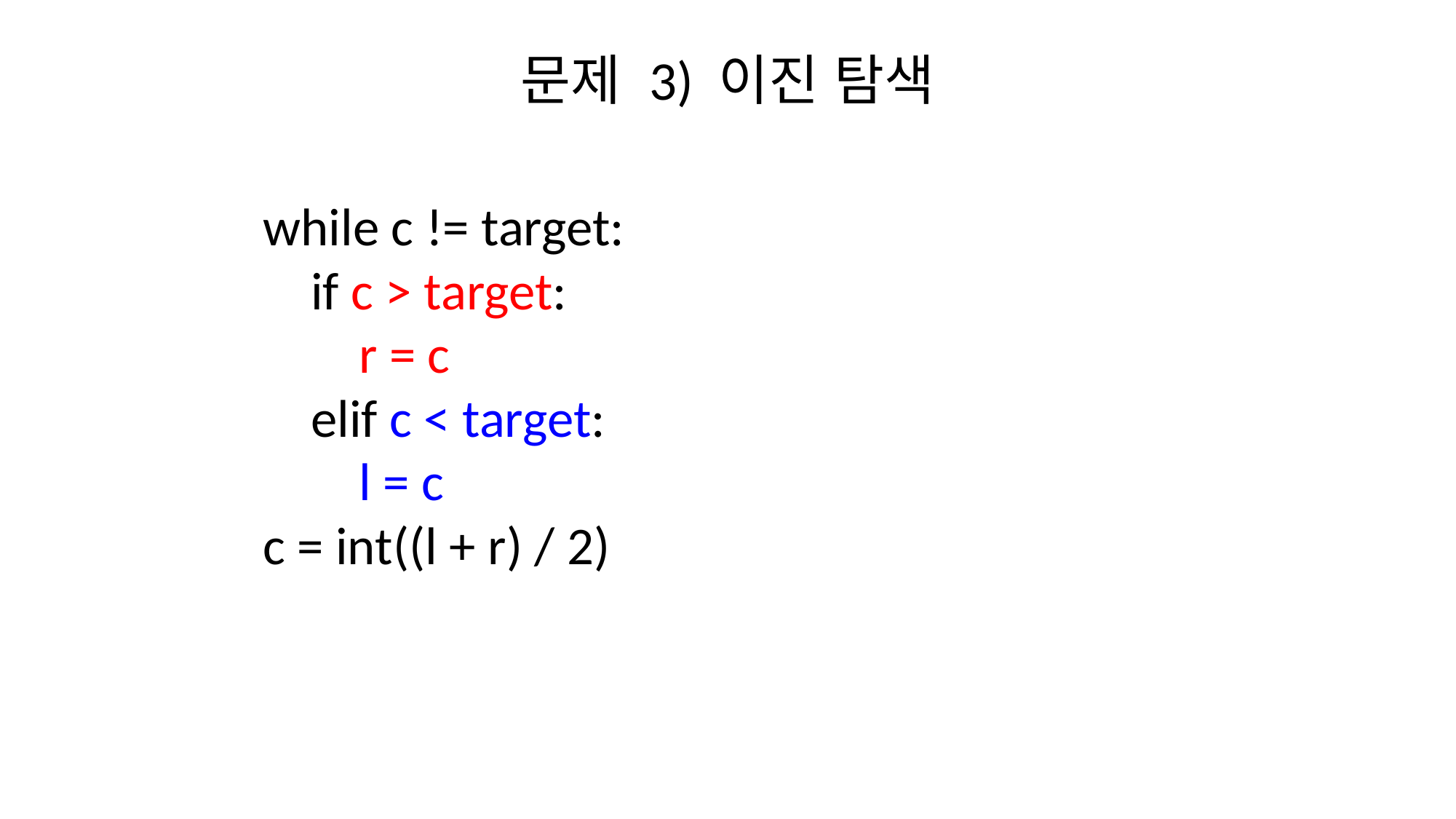

# 문제 3) 이진 탐색
while c != target:
    if c > target:
        r = c
    elif c < target:
        l = c
c = int((l + r) / 2)